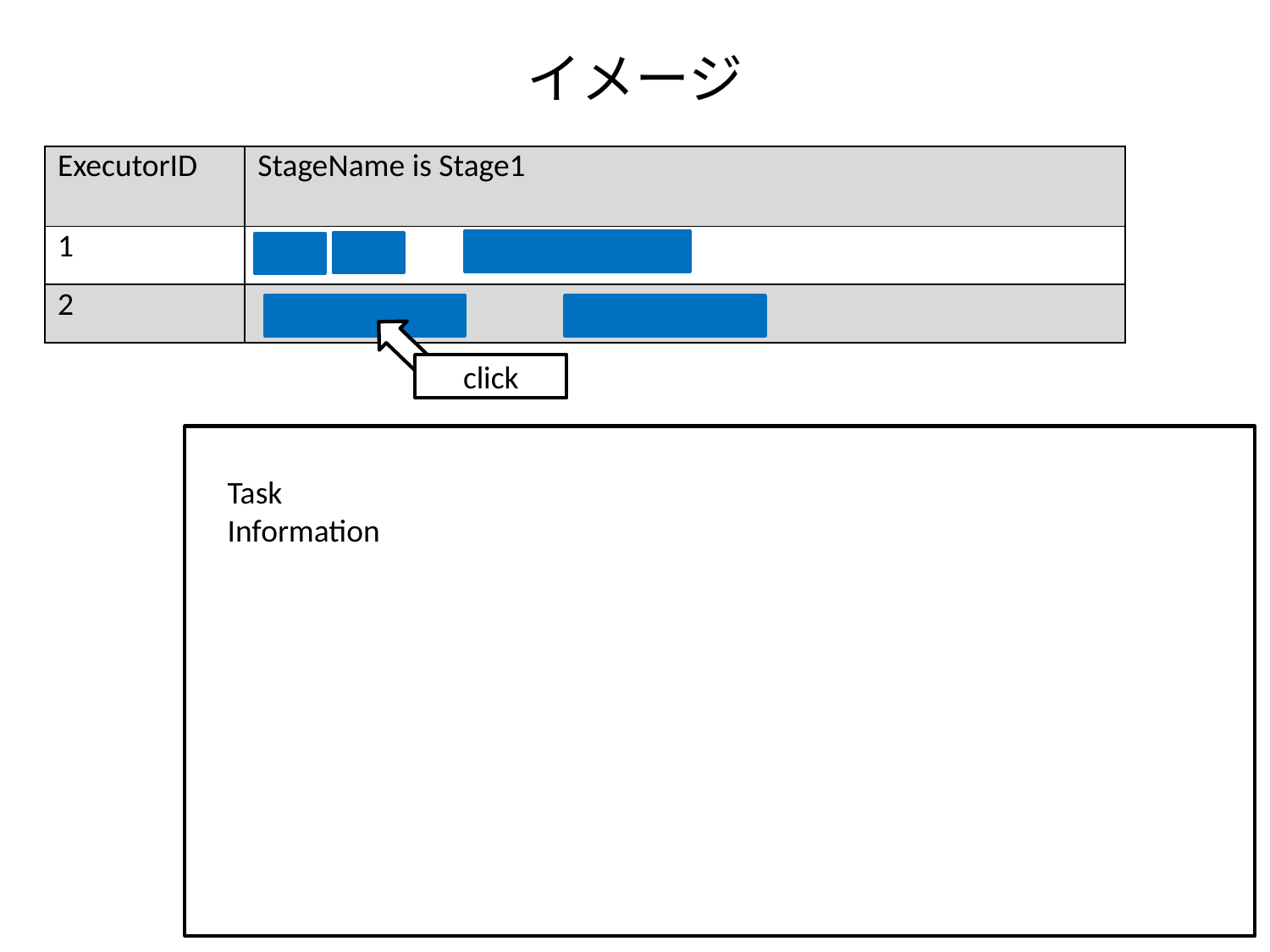

# イメージ
| ExecutorID | StageName is Stage1 |
| --- | --- |
| 1 |  |
| 2 |  |

click

Task Information